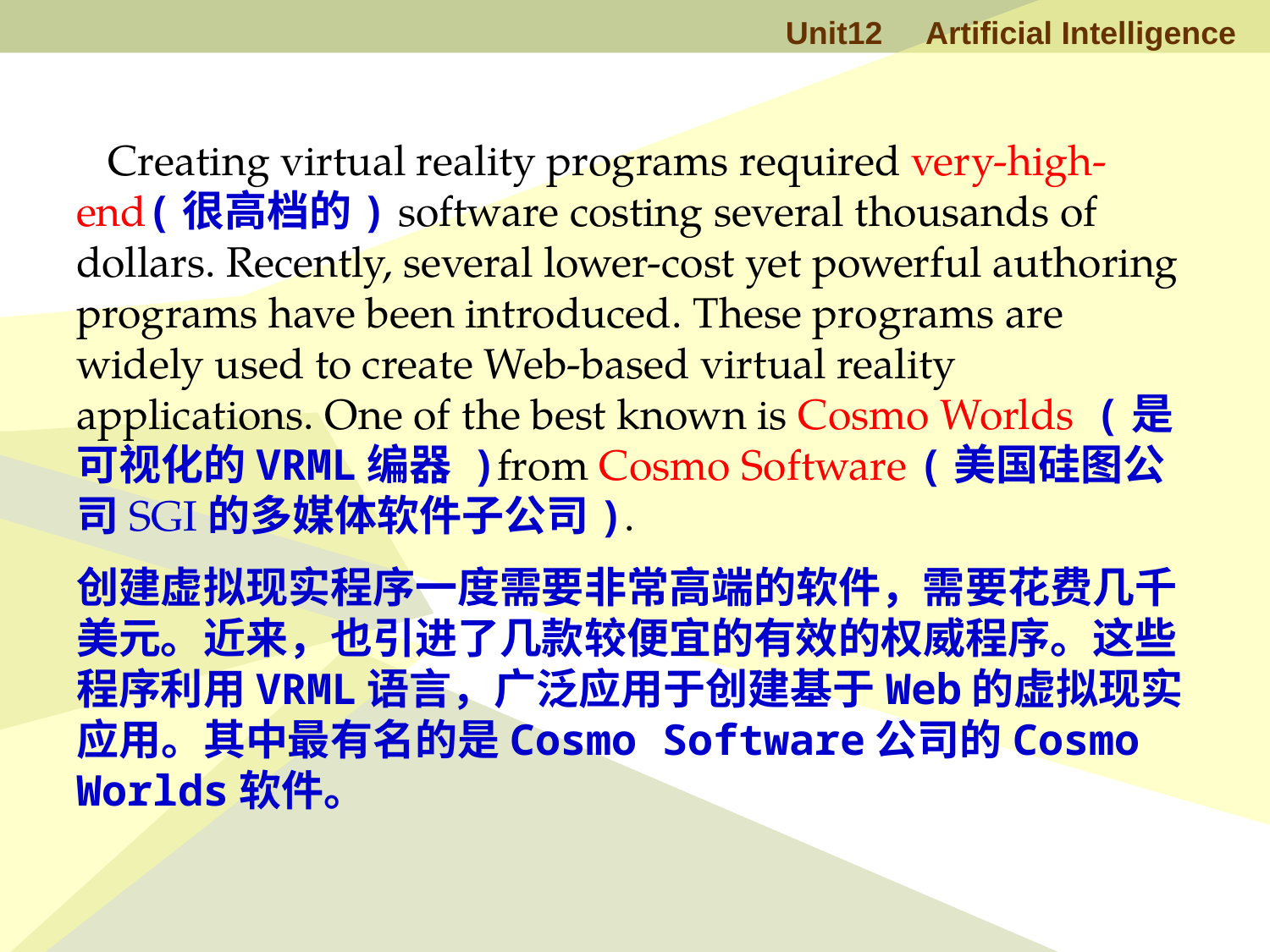

Creating virtual reality programs required very-high-end(很高档的) software costing several thousands of dollars. Recently, several lower-cost yet powerful authoring programs have been introduced. These programs are widely used to create Web-based virtual reality applications. One of the best known is Cosmo Worlds  (是可视化的VRML编器 )from Cosmo Software (美国硅图公司SGI的多媒体软件子公司).
创建虚拟现实程序一度需要非常高端的软件，需要花费几千美元。近来，也引进了几款较便宜的有效的权威程序。这些程序利用VRML语言，广泛应用于创建基于Web的虚拟现实应用。其中最有名的是Cosmo Software公司的Cosmo Worlds软件。